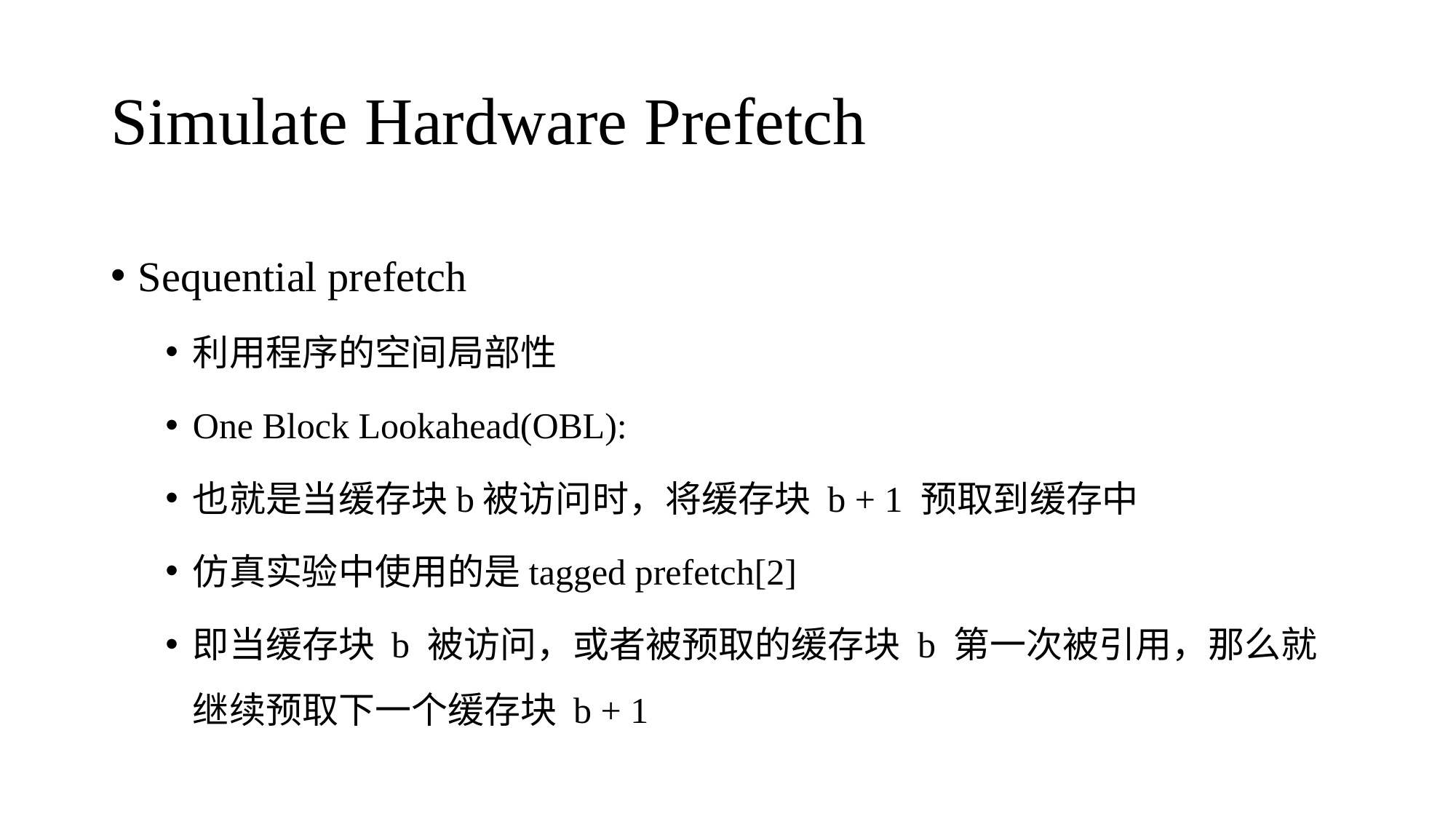

# Simulate Hardware Prefetch
Sequential prefetch
利用程序的空间局部性
One Block Lookahead(OBL):
也就是当缓存块b被访问时，将缓存块 b + 1 预取到缓存中
仿真实验中使用的是tagged prefetch[2]
即当缓存块 b 被访问，或者被预取的缓存块 b 第一次被引用，那么就继续预取下一个缓存块 b + 1